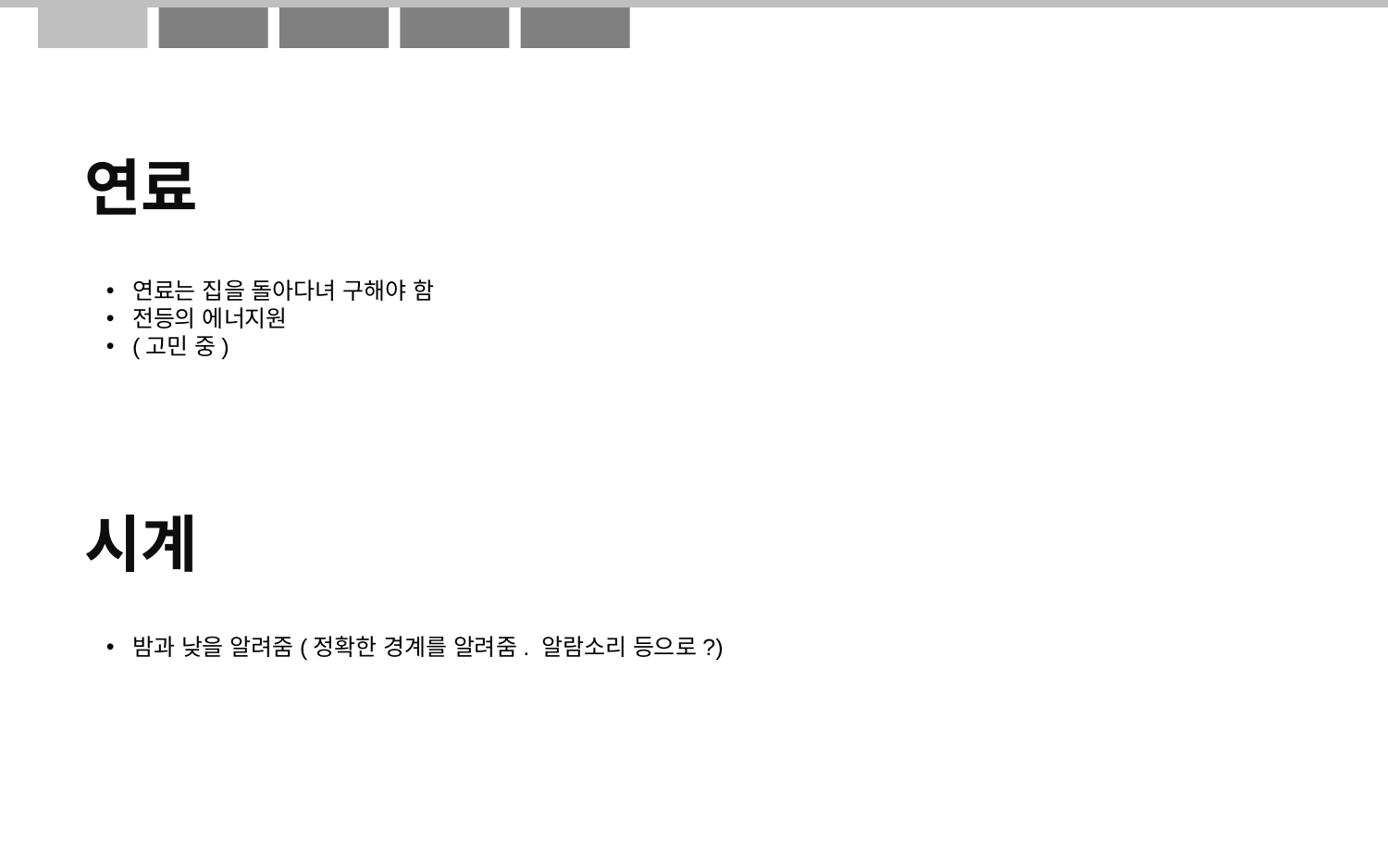

연료
연료는 집을 돌아다녀 구해야 함
전등의 에너지원
(고민 중)
시계
밤과 낮을 알려줌(정확한 경계를 알려줌. 알람소리 등으로?)